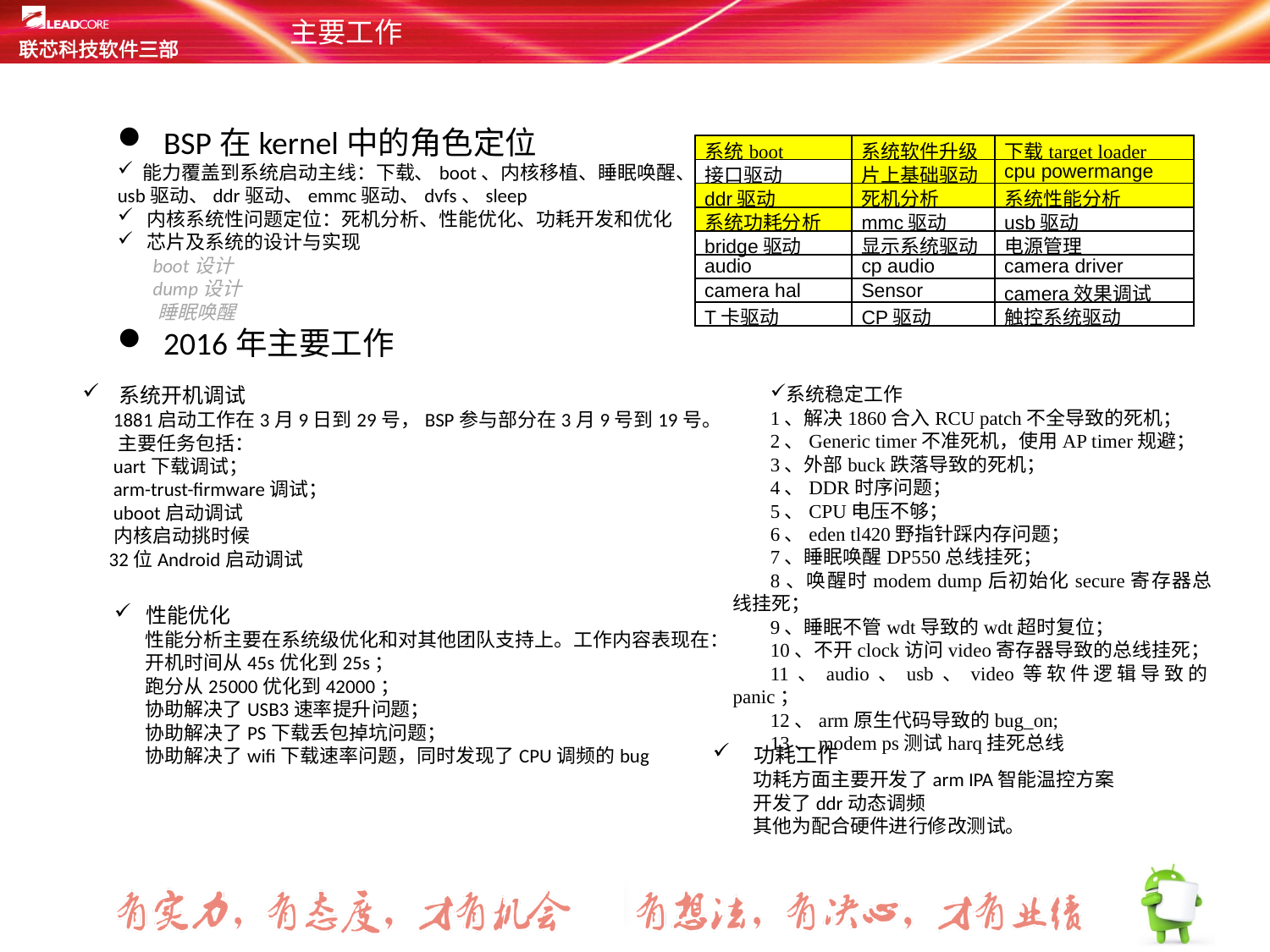

# 主要工作
  BSP在kernel中的角色定位
 能力覆盖到系统启动主线：下载、boot、内核移植、睡眠唤醒、usb驱动、ddr驱动、emmc驱动、dvfs、sleep
  内核系统性问题定位：死机分析、性能优化、功耗开发和优化
  芯片及系统的设计与实现
        boot设计
        dump设计
        睡眠唤醒
  2016年主要工作

| 系统boot | 系统软件升级 | 下载target loader |
| --- | --- | --- |
| 接口驱动 | 片上基础驱动 | cpu powermange |
| ddr驱动 | 死机分析 | 系统性能分析 |
| 系统功耗分析 | mmc驱动 | usb驱动 |
| bridge驱动 | 显示系统驱动 | 电源管理 |
| audio | cp audio | camera driver |
| camera hal | Sensor | camera效果调试 |
| T卡驱动 | CP驱动 | 触控系统驱动 |
   系统开机调试
       1881启动工作在3月9日到29号，BSP参与部分在3月9号到19号。
       主要任务包括：
       uart下载调试；
       arm-trust-firmware调试；
       uboot启动调试
      内核启动挑时候
      32位Android启动调试
系统稳定工作
1、解决1860合入RCU patch不全导致的死机；
2、Generic timer不准死机，使用AP timer规避；
3、外部buck跌落导致的死机；
4、DDR时序问题；
5、CPU电压不够；
6、eden tl420野指针踩内存问题；
7、睡眠唤醒DP550总线挂死；
8、唤醒时modem dump后初始化secure寄存器总线挂死；
9、睡眠不管wdt导致的wdt超时复位；
10、不开clock访问video寄存器导致的总线挂死；
11、audio、usb、video等软件逻辑导致的panic；
12、arm原生代码导致的bug_on;
13、modem ps测试harq挂死总线

  性能优化
      性能分析主要在系统级优化和对其他团队支持上。工作内容表现在：
      开机时间从45s优化到25s；
      跑分从25000优化到42000；
      协助解决了USB3速率提升问题；
      协助解决了PS下载丢包掉坑问题；
      协助解决了wifi下载速率问题，同时发现了CPU调频的bug
    功耗工作
        功耗方面主要开发了arm IPA智能温控方案
        开发了ddr动态调频
        其他为配合硬件进行修改测试。